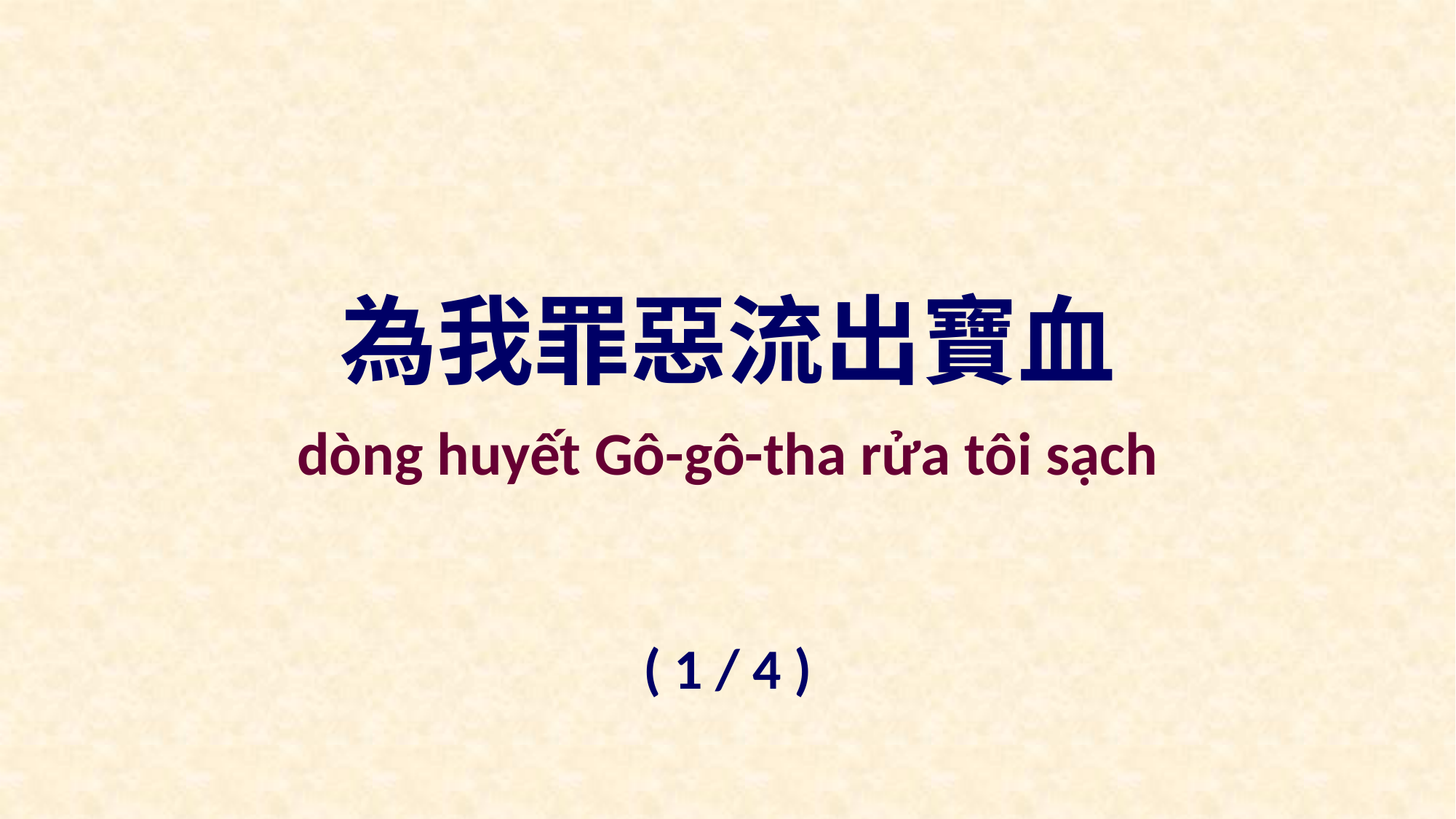

為我罪惡流出寶血
dòng huyết Gô-gô-tha rửa tôi sạch
( 1 / 4 )